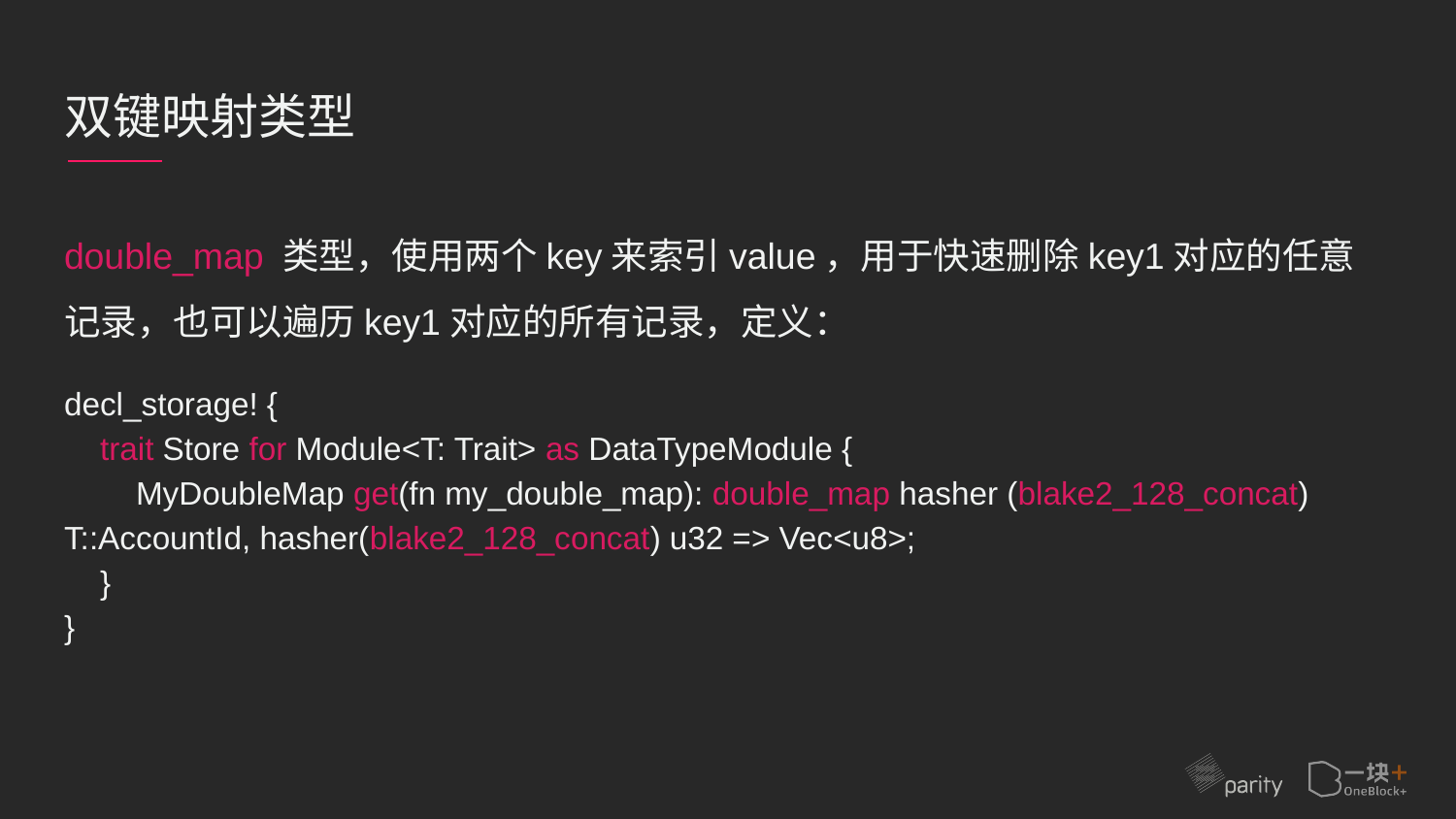

# 双键映射类型
double_map 类型，使用两个key来索引value，用于快速删除key1对应的任意记录，也可以遍历key1对应的所有记录，定义：

decl_storage! {
    trait Store for Module<T: Trait> as DataTypeModule {
        MyDoubleMap get(fn my_double_map): double_map hasher (blake2_128_concat) T::AccountId, hasher(blake2_128_concat) u32 => Vec<u8>;
    }
}